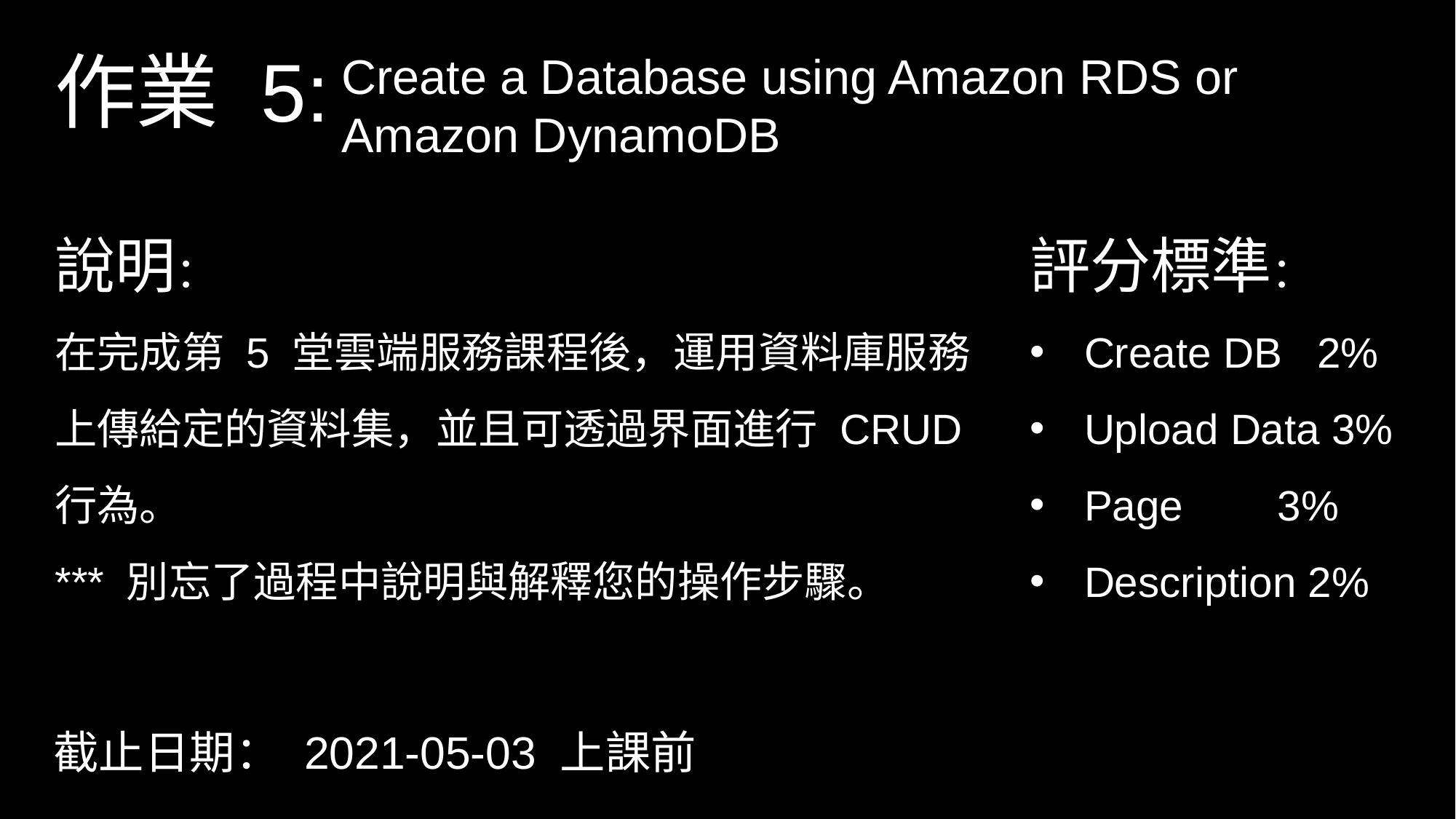

作業 5:
Create a Database using Amazon RDS or Amazon DynamoDB
說明：
在完成第 5 堂雲端服務課程後，運用資料庫服務上傳給定的資料集，並且可透過界面進行 CRUD 行為。
*** 別忘了過程中說明與解釋您的操作步驟。
評分標準：
Create DB   2%
Upload Data 3%
Page        3%
Description 2%
截止日期： 2021-05-03 上課前